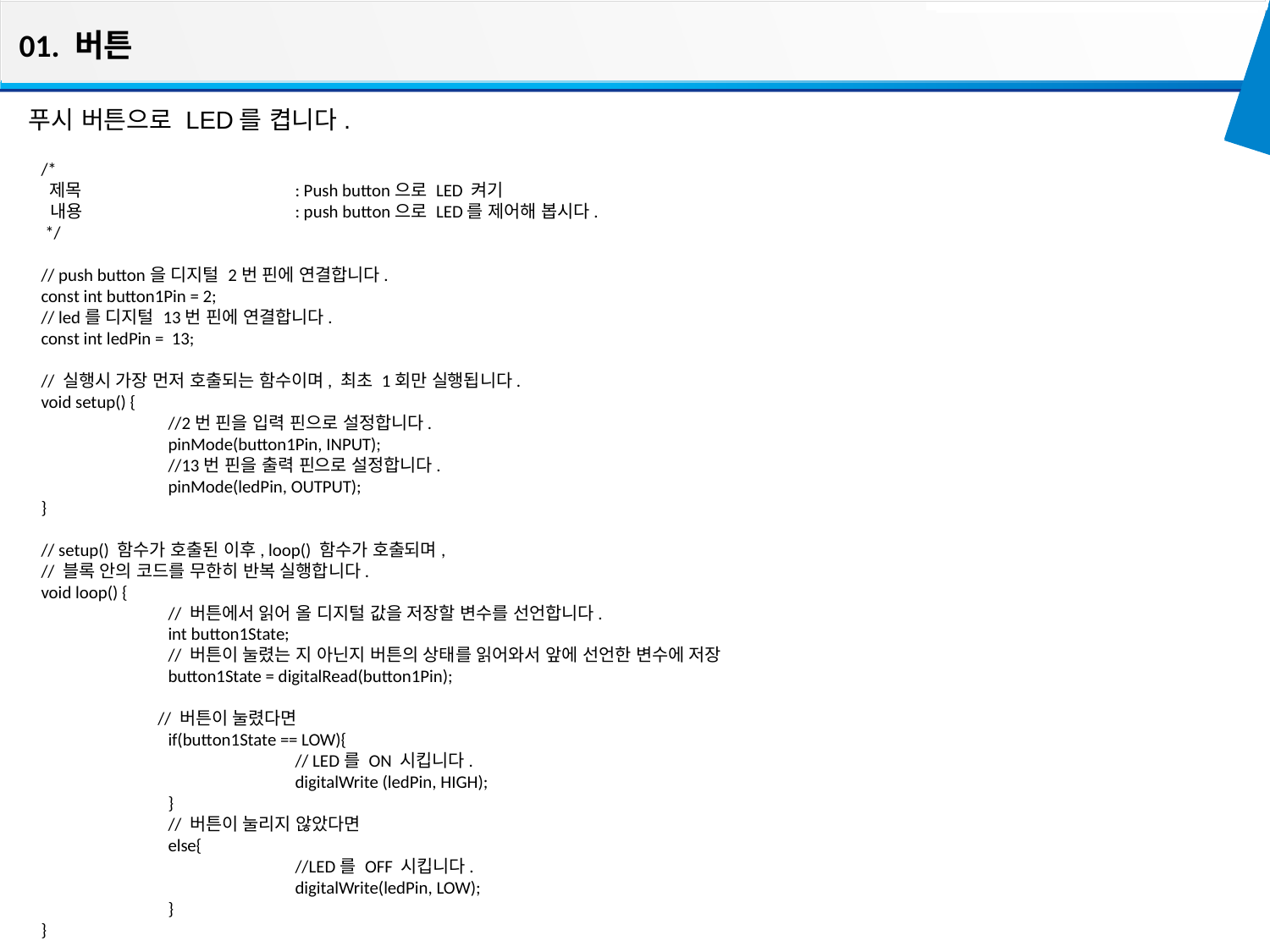

01. 버튼

푸시 버튼으로 LED를 켭니다.
/*
 제목		: Push button으로 LED 켜기
 내용		: push button으로 LED를 제어해 봅시다.
 */

// push button을 디지털 2번 핀에 연결합니다.
const int button1Pin = 2;
// led를 디지털 13번 핀에 연결합니다.
const int ledPin =  13;

// 실행시 가장 먼저 호출되는 함수이며, 최초 1회만 실행됩니다.
void setup() {
	//2번 핀을 입력 핀으로 설정합니다.
	pinMode(button1Pin, INPUT);
	//13번 핀을 출력 핀으로 설정합니다.
	pinMode(ledPin, OUTPUT);
}

// setup() 함수가 호출된 이후, loop() 함수가 호출되며,
// 블록 안의 코드를 무한히 반복 실행합니다.
void loop() {
	// 버튼에서 읽어 올 디지털 값을 저장할 변수를 선언합니다.
	int button1State;
	// 버튼이 눌렸는 지 아닌지 버튼의 상태를 읽어와서 앞에 선언한 변수에 저장
	button1State = digitalRead(button1Pin);

                             // 버튼이 눌렸다면
	if(button1State == LOW){
		// LED를 ON 시킵니다.
		digitalWrite (ledPin, HIGH);
	}
	// 버튼이 눌리지 않았다면
	else{
		//LED를 OFF 시킵니다.
		digitalWrite(ledPin, LOW);
	}
}